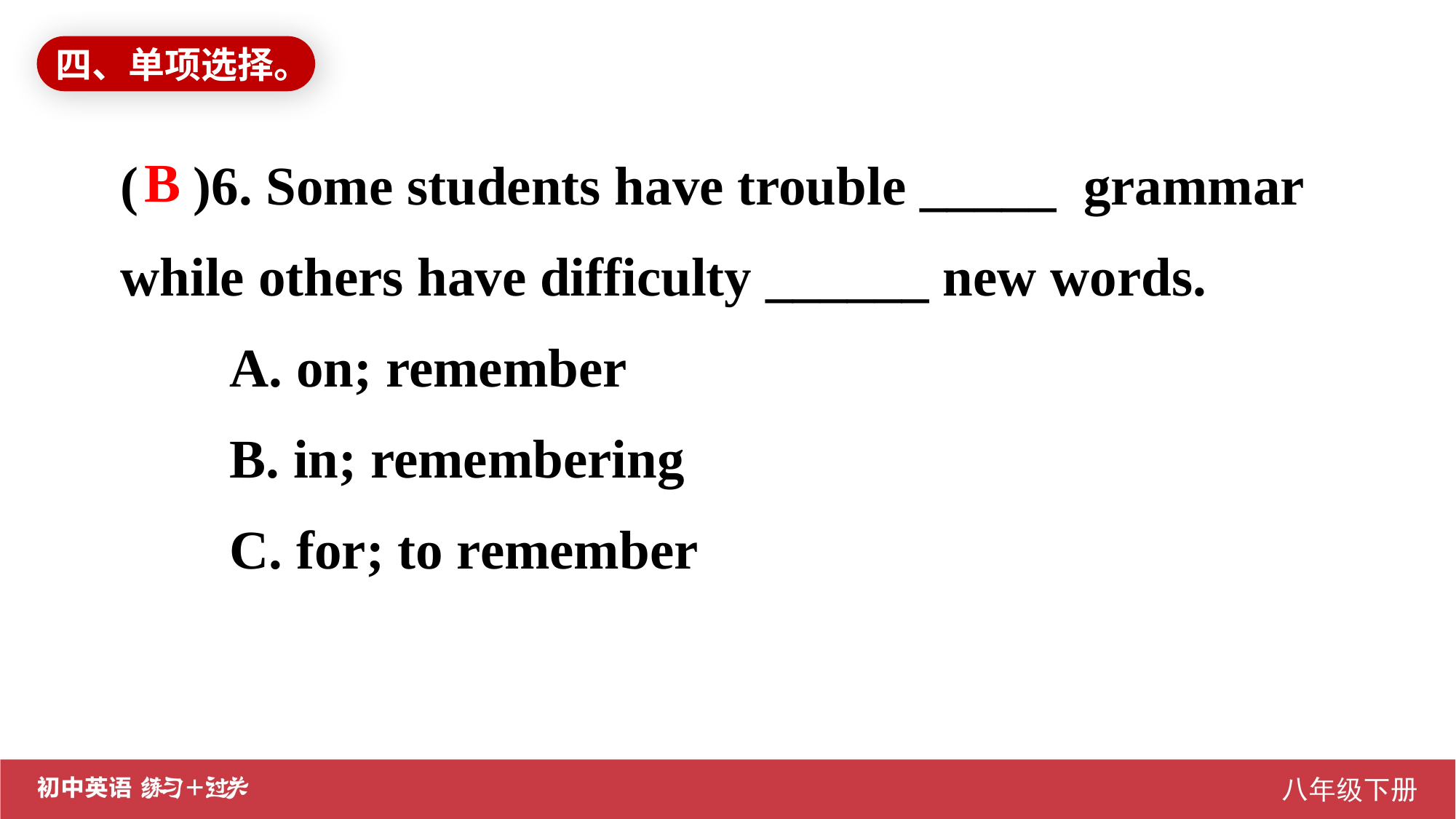

四、单项选择。
(    )6. Some students have trouble _____  grammar while others have difficulty ______ new words.
A. on; remember
B. in; remembering
C. for; to remember
B